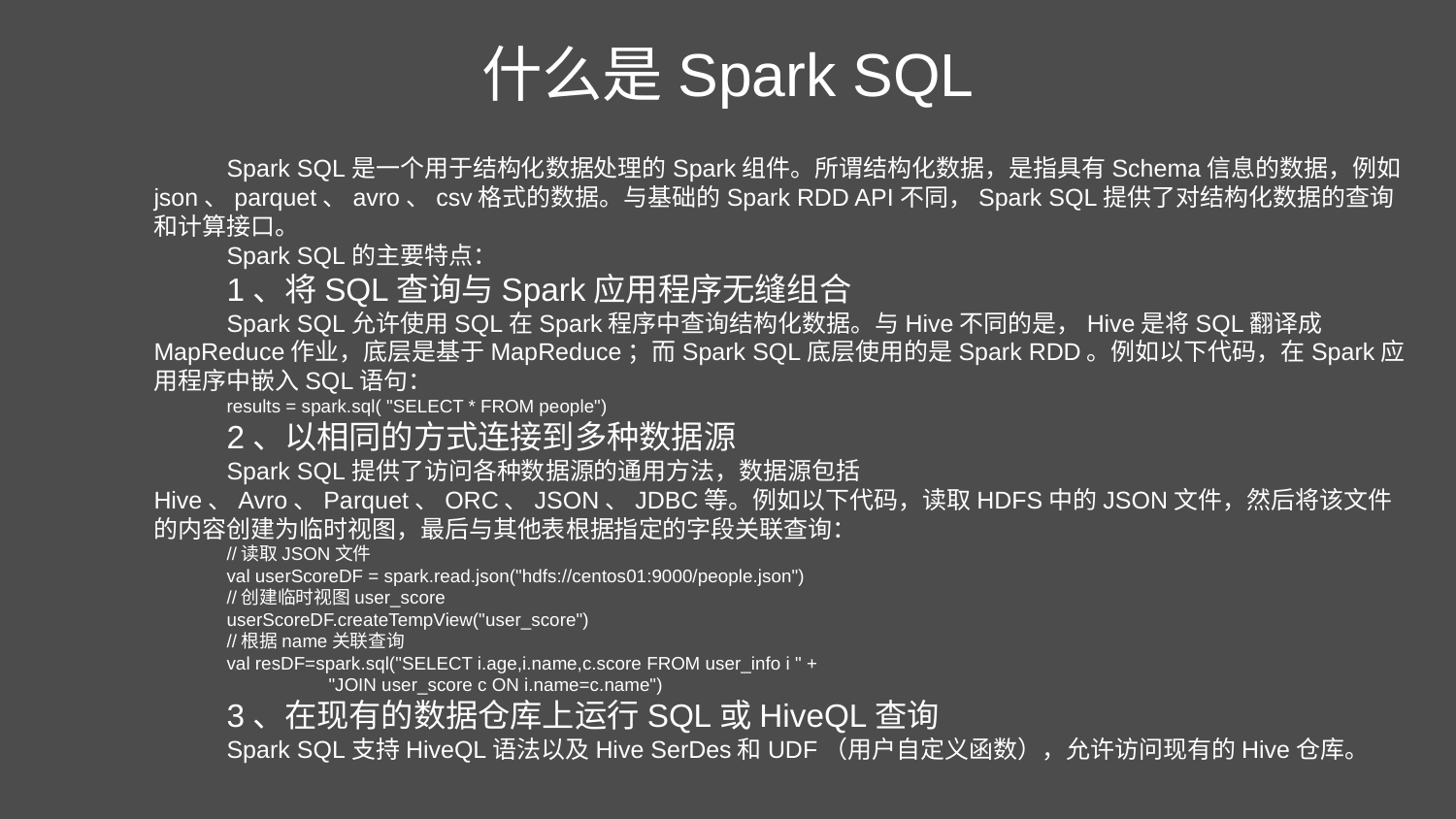

什么是Spark SQL

Spark SQL是一个用于结构化数据处理的Spark组件。所谓结构化数据，是指具有Schema信息的数据，例如json、parquet、avro、csv格式的数据。与基础的Spark RDD API不同，Spark SQL提供了对结构化数据的查询和计算接口。
Spark SQL的主要特点：
1、将SQL查询与Spark应用程序无缝组合
Spark SQL允许使用SQL在Spark程序中查询结构化数据。与Hive不同的是，Hive是将SQL翻译成MapReduce作业，底层是基于MapReduce；而Spark SQL底层使用的是Spark RDD。例如以下代码，在Spark应用程序中嵌入SQL语句：
results = spark.sql( "SELECT * FROM people")
2、以相同的方式连接到多种数据源
Spark SQL提供了访问各种数据源的通用方法，数据源包括Hive、Avro、Parquet、ORC、JSON、JDBC等。例如以下代码，读取HDFS中的JSON文件，然后将该文件的内容创建为临时视图，最后与其他表根据指定的字段关联查询：
//读取JSON文件
val userScoreDF = spark.read.json("hdfs://centos01:9000/people.json")
//创建临时视图user_score
userScoreDF.createTempView("user_score")
//根据name关联查询
val resDF=spark.sql("SELECT i.age,i.name,c.score FROM user_info i " +
                    "JOIN user_score c ON i.name=c.name")
3、在现有的数据仓库上运行SQL或HiveQL查询
Spark SQL支持HiveQL语法以及Hive SerDes和UDF（用户自定义函数），允许访问现有的Hive仓库。